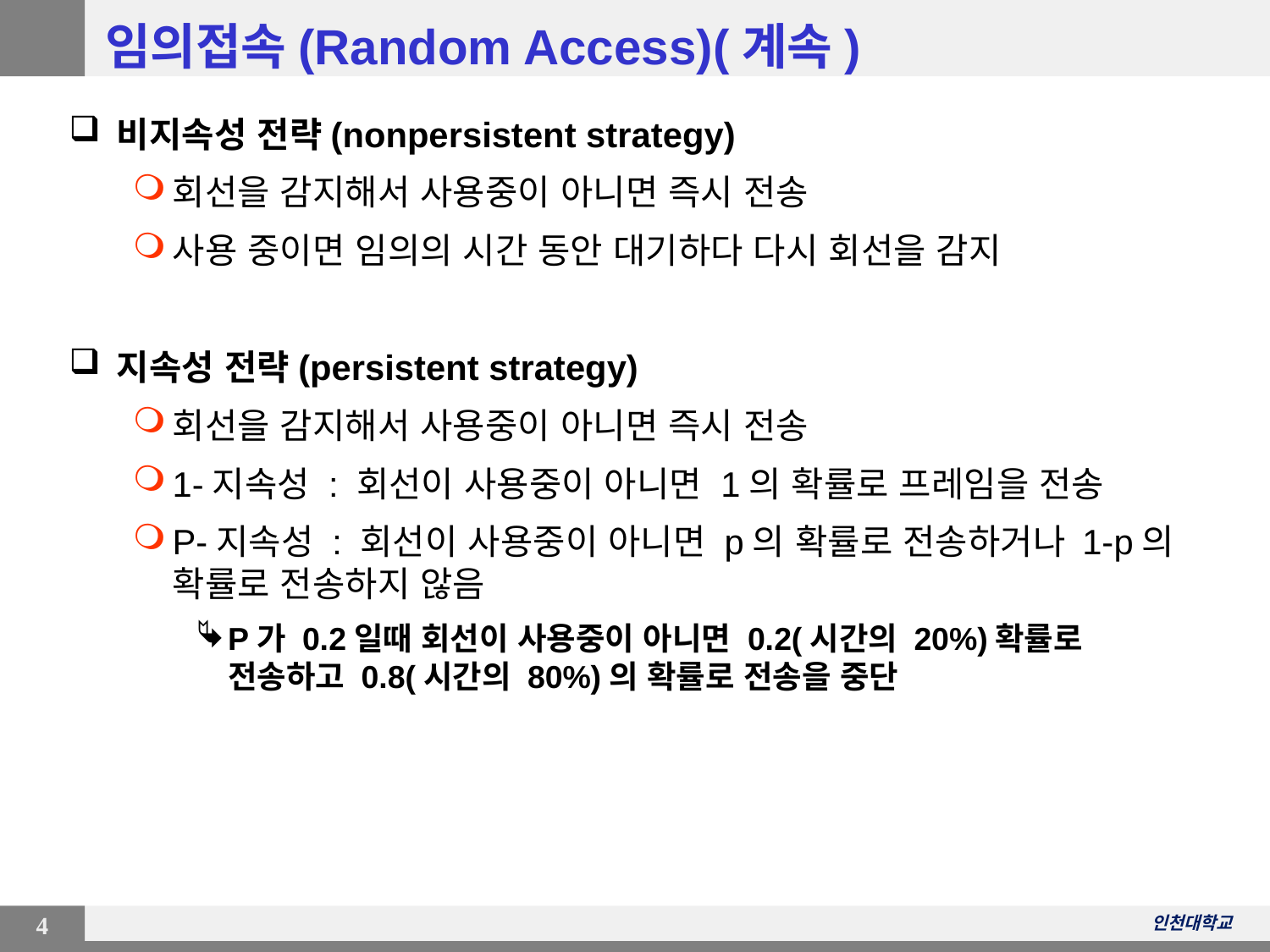

# 임의접속(Random Access)(계속)
비지속성 전략(nonpersistent strategy)
회선을 감지해서 사용중이 아니면 즉시 전송
사용 중이면 임의의 시간 동안 대기하다 다시 회선을 감지

지속성 전략(persistent strategy)
회선을 감지해서 사용중이 아니면 즉시 전송
1-지속성 : 회선이 사용중이 아니면 1의 확률로 프레임을 전송
P-지속성 : 회선이 사용중이 아니면 p의 확률로 전송하거나 1-p의 확률로 전송하지 않음
P가 0.2일때 회선이 사용중이 아니면 0.2(시간의 20%)확률로 전송하고 0.8(시간의 80%)의 확률로 전송을 중단